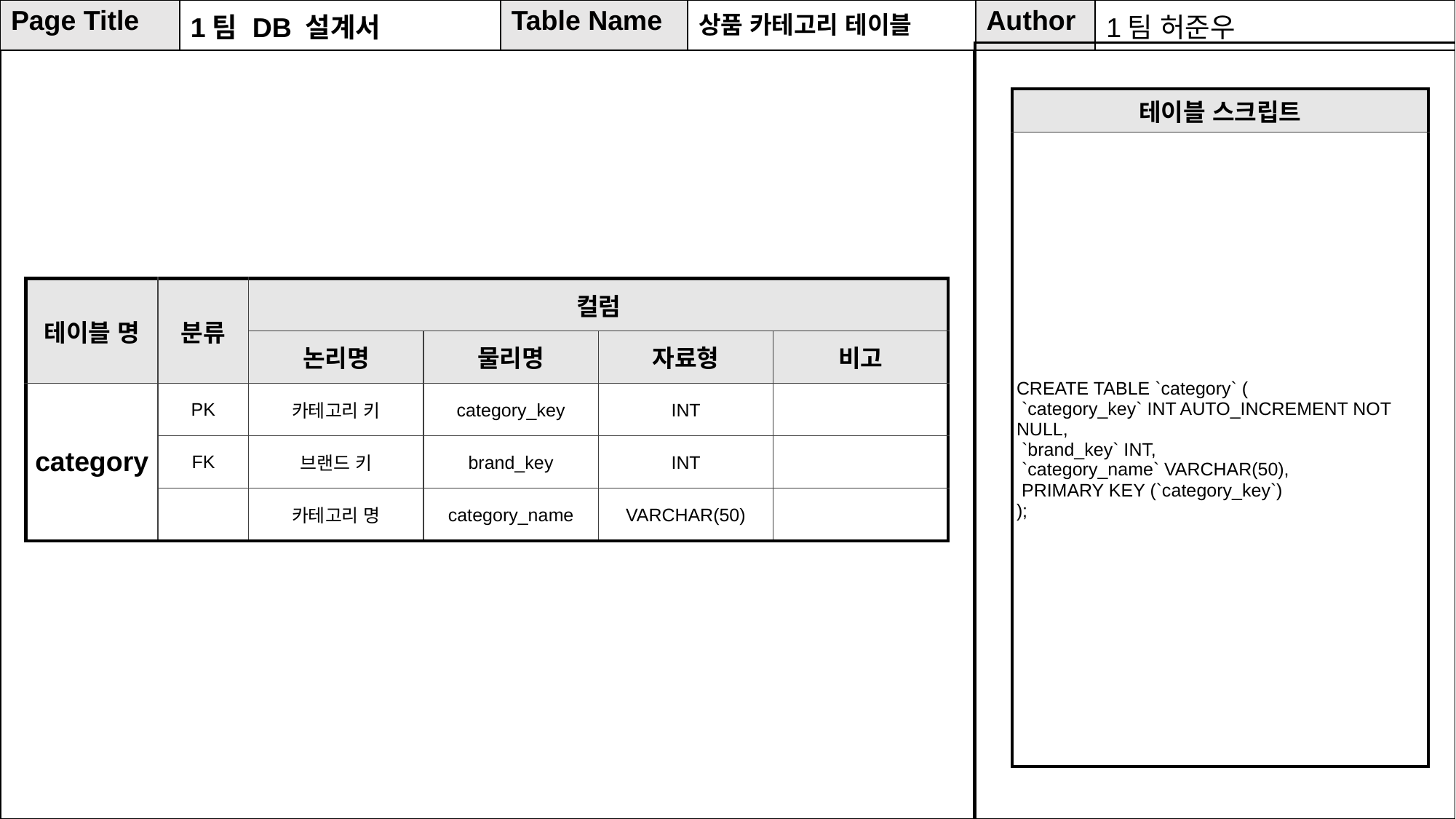

| Page Title | 1팀 DB 설계서 | Table Name | 상품 카테고리 테이블 | Author | 1팀 허준우 |
| --- | --- | --- | --- | --- | --- |

테이블 기술서
| 테이블 스크립트 |
| --- |
| CREATE TABLE `category` ( `category\_key` INT AUTO\_INCREMENT NOT NULL, `brand\_key` INT, `category\_name` VARCHAR(50), PRIMARY KEY (`category\_key`) ); |
| 테이블 명 | 분류 | 컬럼 |  |  |  |
| --- | --- | --- | --- | --- | --- |
|  |  | 논리명 | 물리명 | 자료형 | 비고 |
| category | PK | 카테고리 키 | category\_key | INT |  |
|  | FK | 브랜드 키 | brand\_key | INT |  |
|  |  | 카테고리 명 | category\_name | VARCHAR(50) |  |